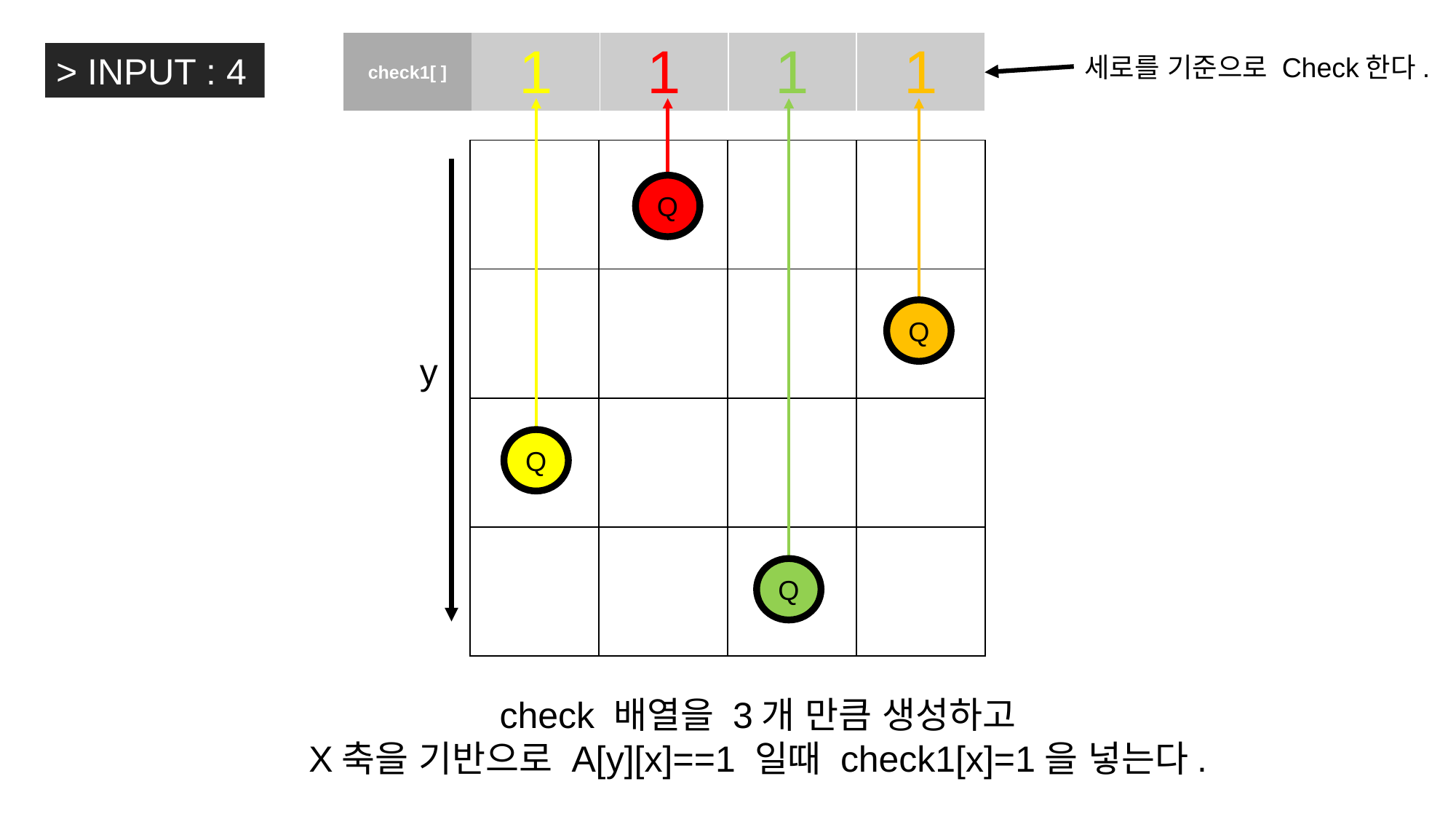

| check1[ ] | 1 | 1 | 1 | 1 |
| --- | --- | --- | --- | --- |
> INPUT : 4
세로를 기준으로 Check한다.
|  |  |  |  |
| --- | --- | --- | --- |
|  |  |  |  |
|  |  |  |  |
|  |  |  |  |
Q
Q
y
Q
Q
check 배열을 3개 만큼 생성하고
X축을 기반으로 A[y][x]==1 일때 check1[x]=1을 넣는다.